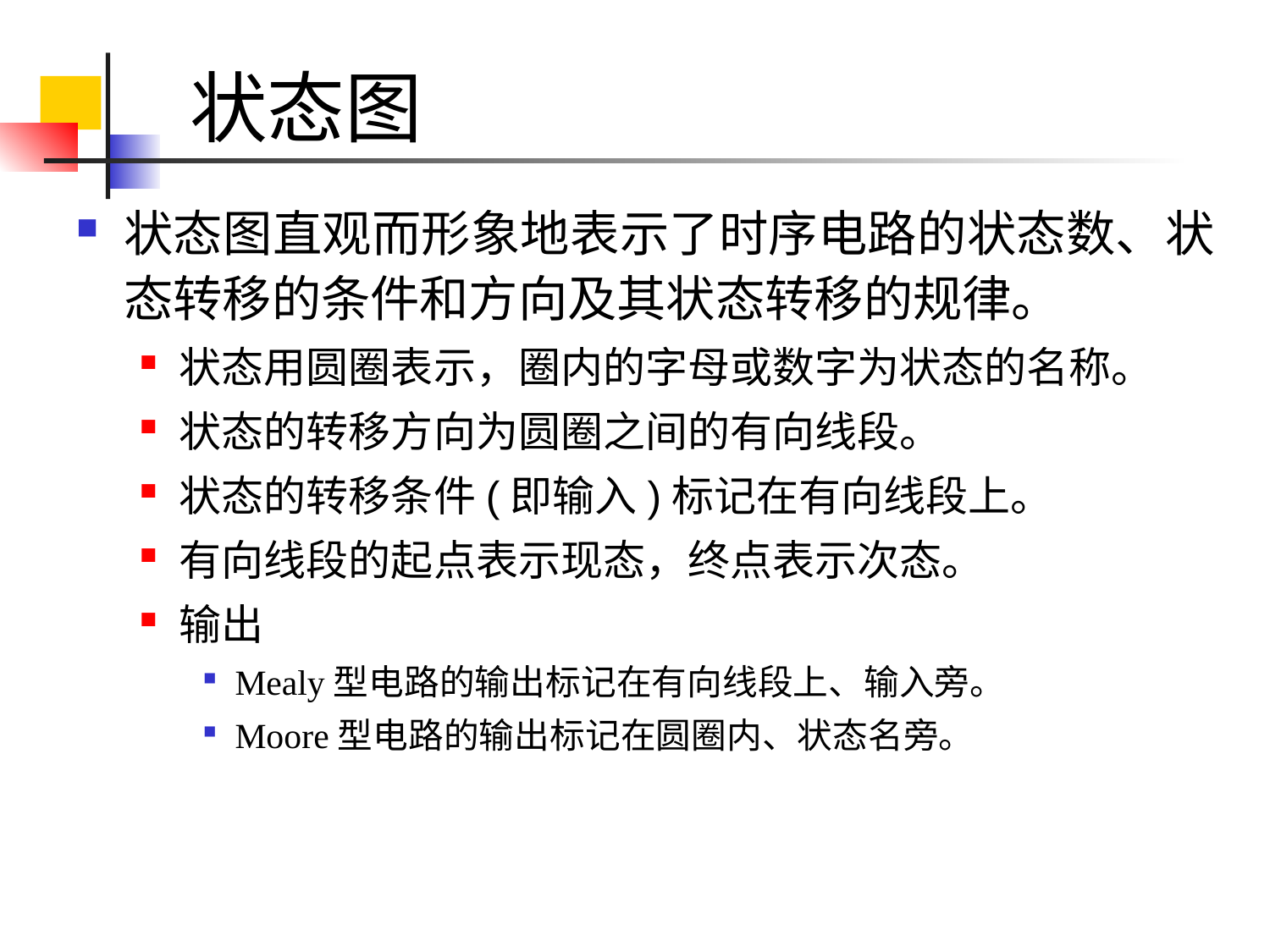

# 状态图
状态图直观而形象地表示了时序电路的状态数、状态转移的条件和方向及其状态转移的规律。
状态用圆圈表示，圈内的字母或数字为状态的名称。
状态的转移方向为圆圈之间的有向线段。
状态的转移条件(即输入)标记在有向线段上。
有向线段的起点表示现态，终点表示次态。
输出
Mealy型电路的输出标记在有向线段上、输入旁。
Moore型电路的输出标记在圆圈内、状态名旁。